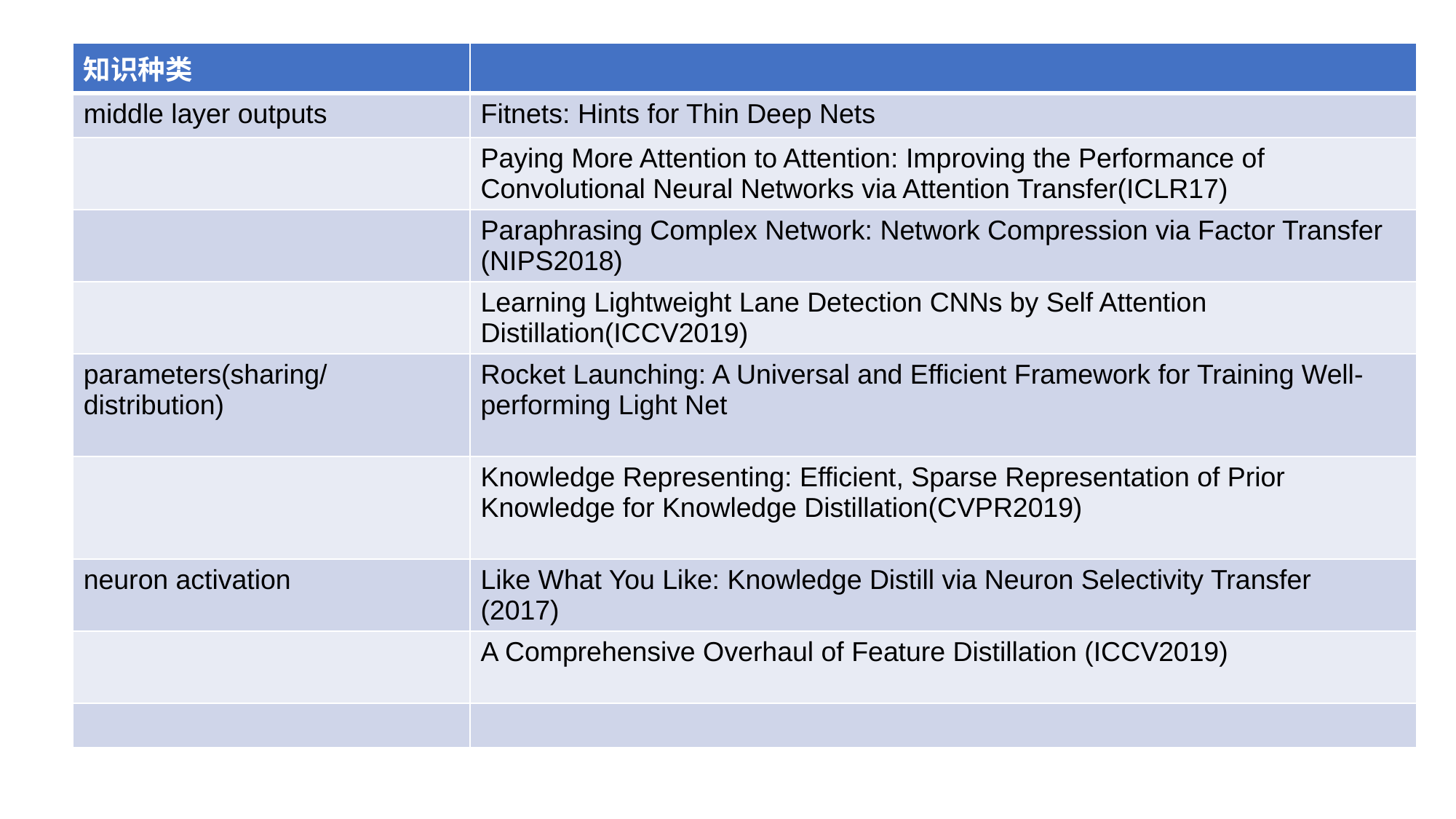

| 知识种类 |  |
| --- | --- |
| middle layer outputs | Fitnets: Hints for Thin Deep Nets |
|  | Paying More Attention to Attention: Improving the Performance of Convolutional Neural Networks via Attention Transfer(ICLR17) |
|  | Paraphrasing Complex Network: Network Compression via Factor Transfer (NIPS2018) |
|  | Learning Lightweight Lane Detection CNNs by Self Attention Distillation(ICCV2019) |
| parameters(sharing/distribution) | Rocket Launching: A Universal and Efficient Framework for Training Well-performing Light Net |
|  | Knowledge Representing: Efficient, Sparse Representation of Prior Knowledge for Knowledge Distillation(CVPR2019) |
| neuron activation | Like What You Like: Knowledge Distill via Neuron Selectivity Transfer (2017) |
|  | A Comprehensive Overhaul of Feature Distillation (ICCV2019) |
|  |  |